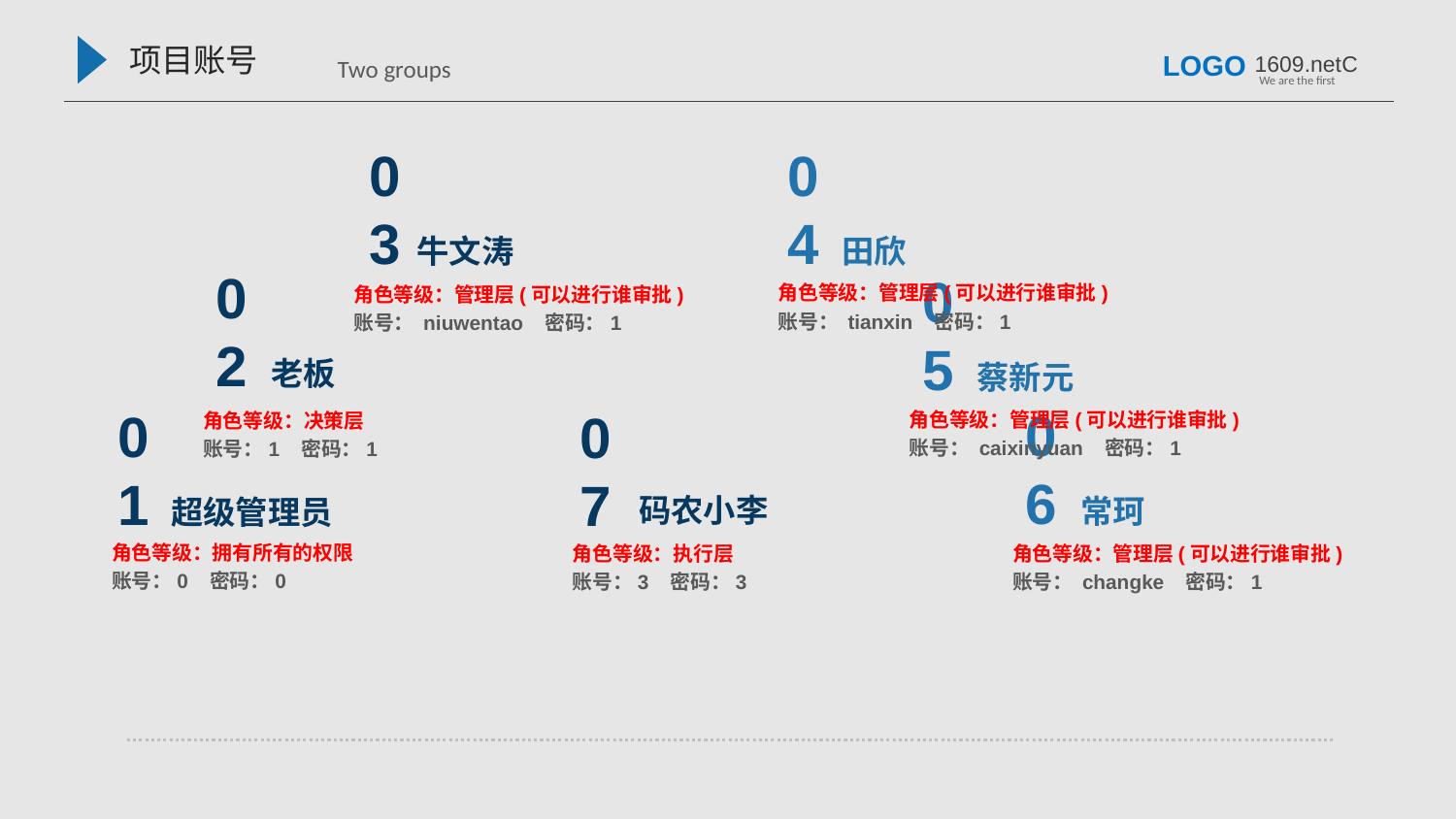

项目账号
Two groups
LOGO
1609.netC
We are the first

03
牛文涛
04
田欣
角色等级：管理层(可以进行谁审批)
账号： tianxin   密码：1
角色等级：管理层(可以进行谁审批)
账号： niuwentao   密码：1
02
老板
05
蔡新元
角色等级：管理层(可以进行谁审批)
账号： caixinyuan   密码：1
角色等级：决策层
账号：1   密码：1
06
常珂
01
超级管理员
07
码农小李
角色等级：执行层
账号：3   密码：3
角色等级：拥有所有的权限
账号：0   密码：0
角色等级：管理层(可以进行谁审批)
账号： changke   密码：1